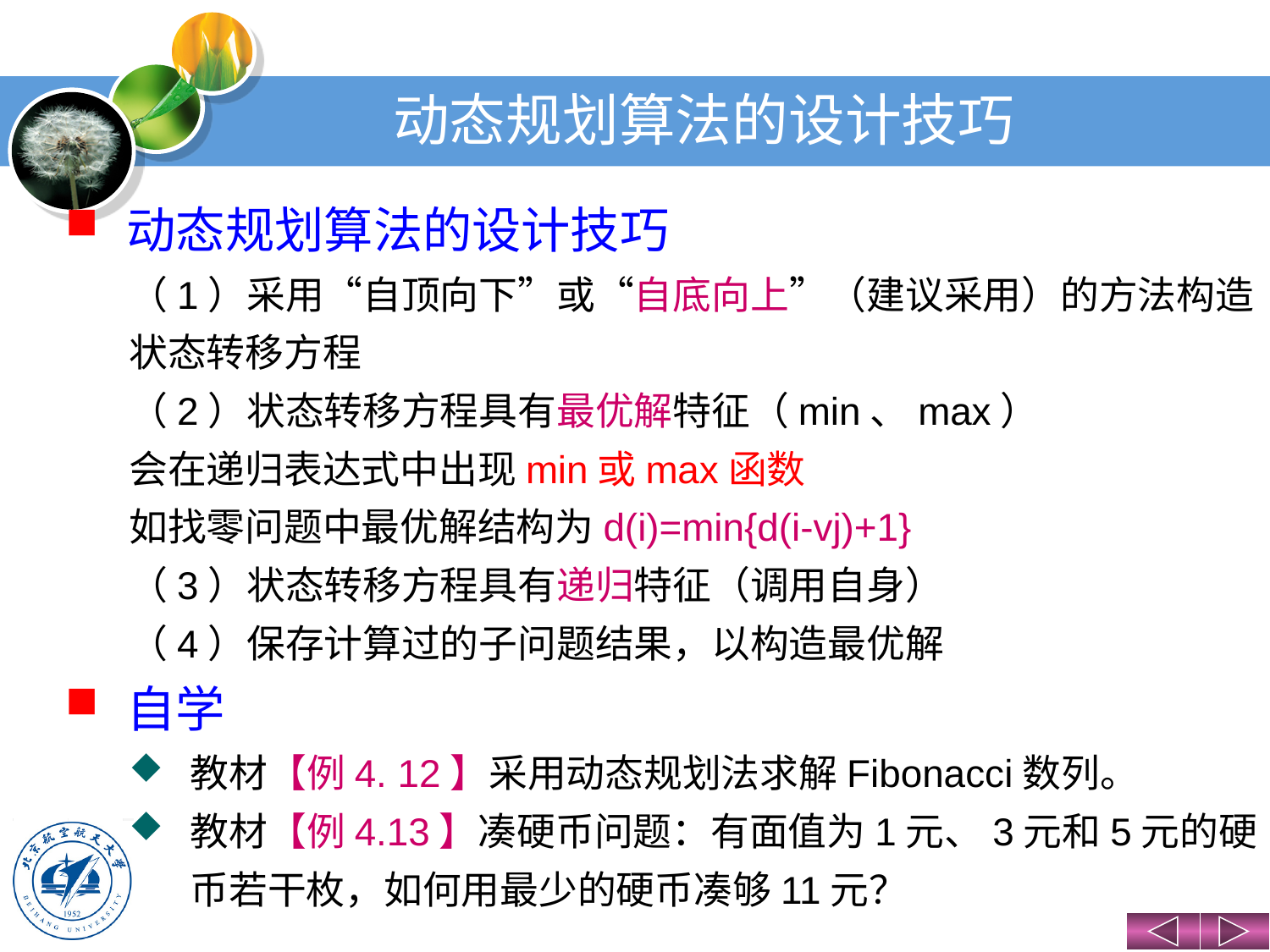

# 动态规划算法的设计技巧
动态规划算法的设计技巧
（1）采用“自顶向下”或“自底向上”（建议采用）的方法构造状态转移方程
（2）状态转移方程具有最优解特征（min、max）
会在递归表达式中出现min或max函数
如找零问题中最优解结构为d(i)=min{d(i-vj)+1}
（3）状态转移方程具有递归特征（调用自身）
（4）保存计算过的子问题结果，以构造最优解
自学
教材【例4. 12】采用动态规划法求解Fibonacci数列。
教材【例4.13】凑硬币问题：有面值为1元、3元和5元的硬币若干枚，如何用最少的硬币凑够11元？
108